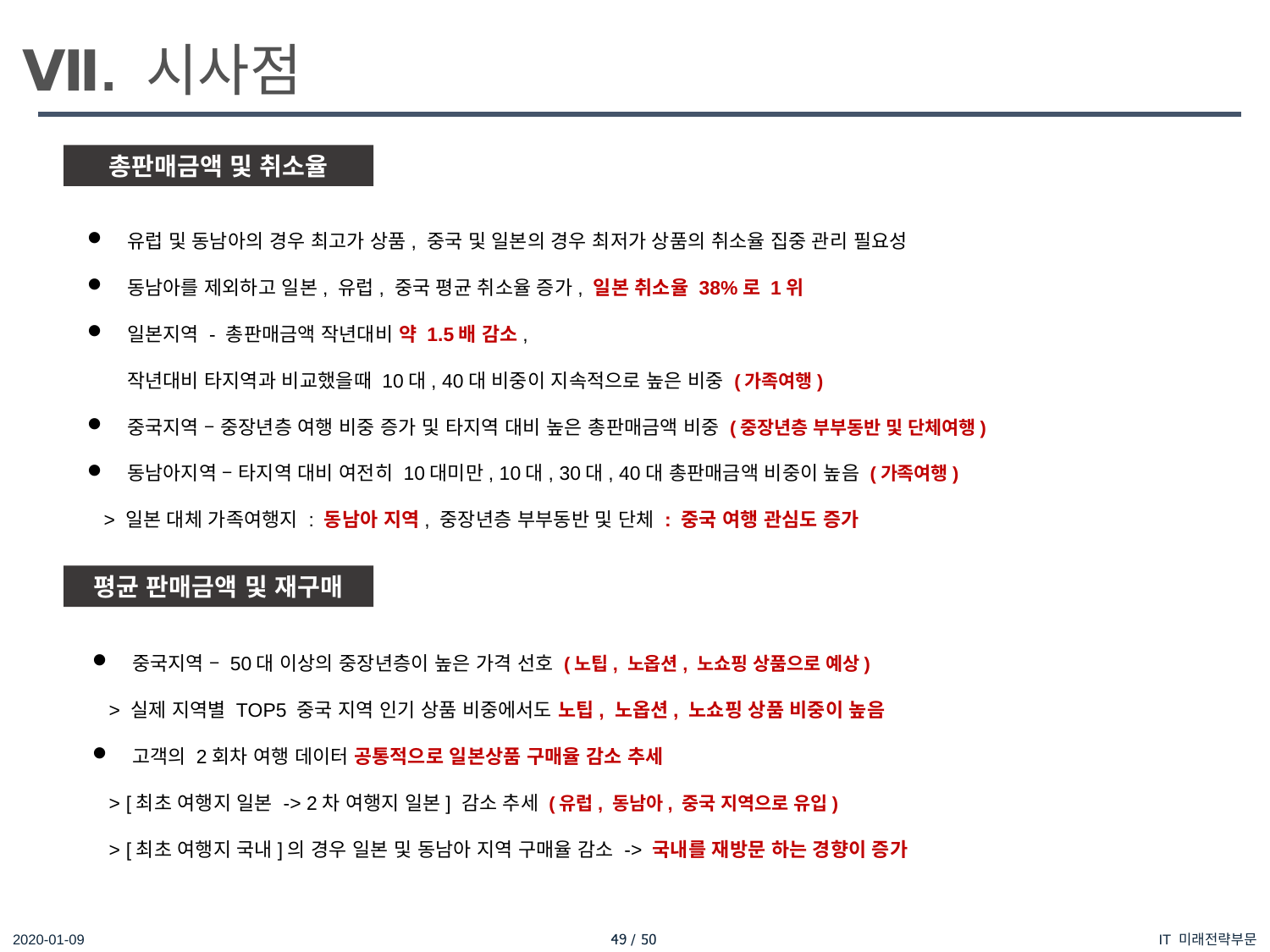

Ⅶ. 시사점
총판매금액 및 취소율
유럽 및 동남아의 경우 최고가 상품, 중국 및 일본의 경우 최저가 상품의 취소율 집중 관리 필요성
동남아를 제외하고 일본, 유럽, 중국 평균 취소율 증가, 일본 취소율 38%로 1위
일본지역 - 총판매금액 작년대비 약 1.5배 감소,
작년대비 타지역과 비교했을때 10대, 40대 비중이 지속적으로 높은 비중 (가족여행)
중국지역 – 중장년층 여행 비중 증가 및 타지역 대비 높은 총판매금액 비중 (중장년층 부부동반 및 단체여행)
동남아지역 – 타지역 대비 여전히 10대미만, 10대, 30대, 40대 총판매금액 비중이 높음 (가족여행)
   > 일본 대체 가족여행지 : 동남아 지역, 중장년층 부부동반 및 단체 : 중국 여행 관심도 증가
평균 판매금액 및 재구매
중국지역 – 50대 이상의 중장년층이 높은 가격 선호 (노팁, 노옵션, 노쇼핑 상품으로 예상)
   > 실제 지역별 TOP5 중국 지역 인기 상품 비중에서도 노팁, 노옵션, 노쇼핑 상품 비중이 높음
고객의 2회차 여행 데이터 공통적으로 일본상품 구매율 감소 추세
   > [최초 여행지 일본 -> 2차 여행지 일본] 감소 추세 (유럽, 동남아, 중국 지역으로 유입)
   > [최초 여행지 국내]의 경우 일본 및 동남아 지역 구매율 감소 -> 국내를 재방문 하는 경향이 증가
IT 미래전략부문
49 / 50
2020-01-09